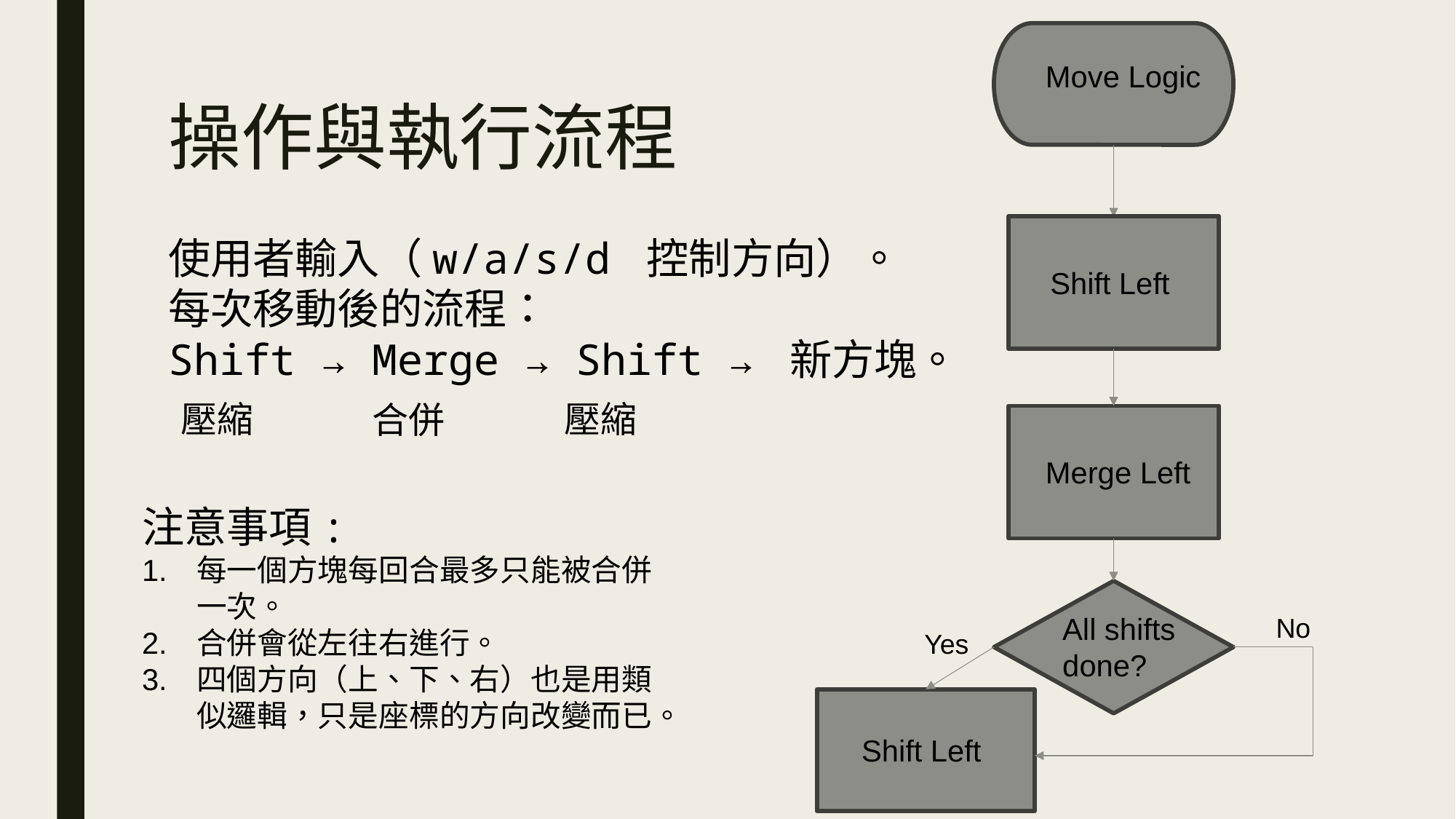

Move Logic
# 操作與執行流程

使用者輸入（w/a/s/d 控制方向）。
每次移動後的流程：
Shift → Merge → Shift → 新方塊。
Shift Left
壓縮
壓縮
合併

Merge Left
注意事項:
每一個方塊每回合最多只能被合併一次。
合併會從左往右進行。
四個方向（上、下、右）也是用類似邏輯，只是座標的方向改變而已。

All shifts done?
No
Yes

Shift Left